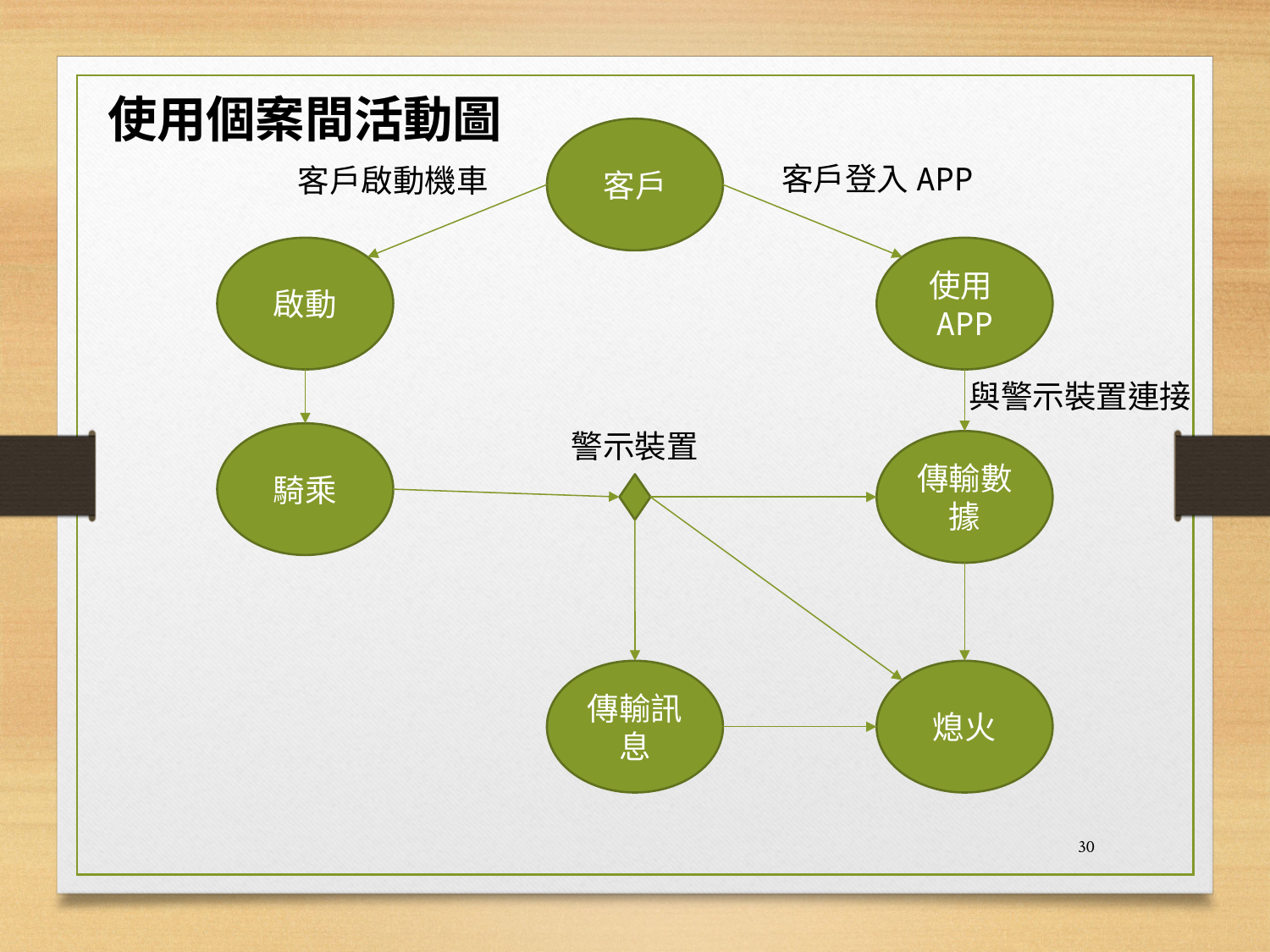

使用個案間活動圖
客戶
客戶登入APP
客戶啟動機車
啟動
使用APP
與警示裝置連接
警示裝置
騎乘
傳輸數據

傳輸訊息
熄火
30